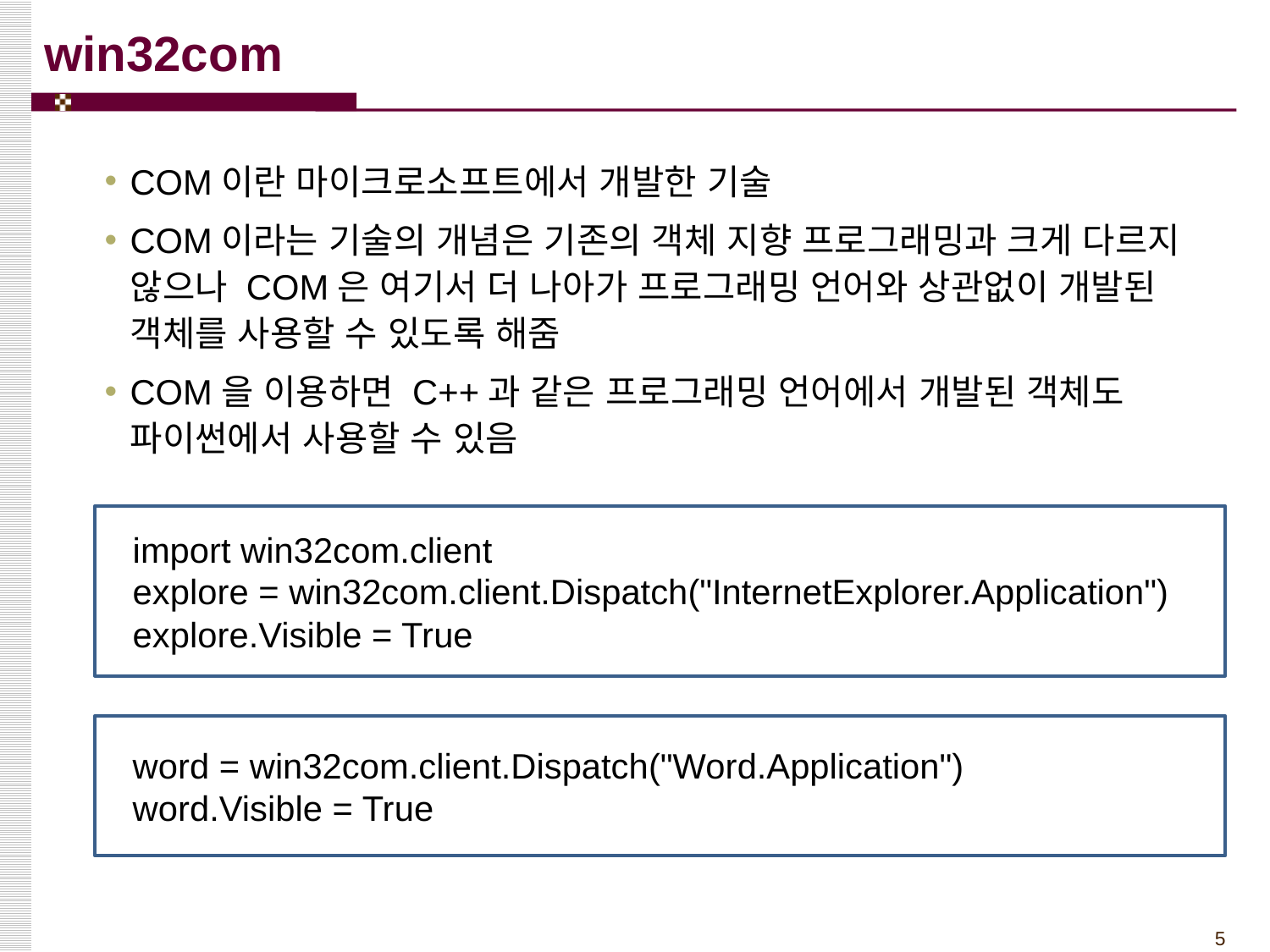

# win32com
COM이란 마이크로소프트에서 개발한 기술
COM이라는 기술의 개념은 기존의 객체 지향 프로그래밍과 크게 다르지 않으나 COM은 여기서 더 나아가 프로그래밍 언어와 상관없이 개발된 객체를 사용할 수 있도록 해줌
COM을 이용하면 C++과 같은 프로그래밍 언어에서 개발된 객체도 파이썬에서 사용할 수 있음

import win32com.client
explore = win32com.client.Dispatch("InternetExplorer.Application") explore.Visible = True
word = win32com.client.Dispatch("Word.Application")
word.Visible = True